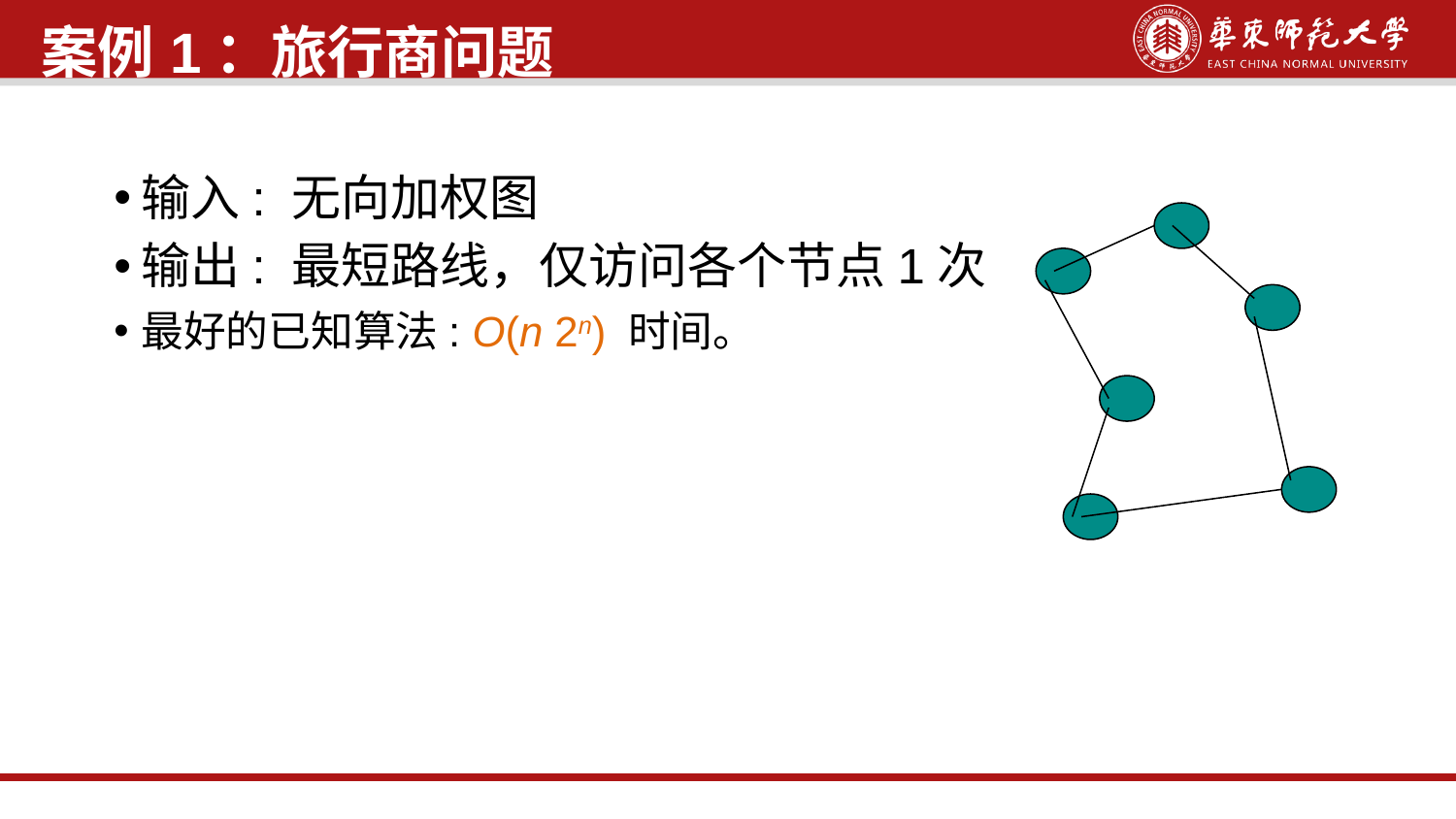

案例1：旅行商问题
输入: 无向加权图
输出: 最短路线，仅访问各个节点1次
最好的已知算法: O(n 2n) 时间。